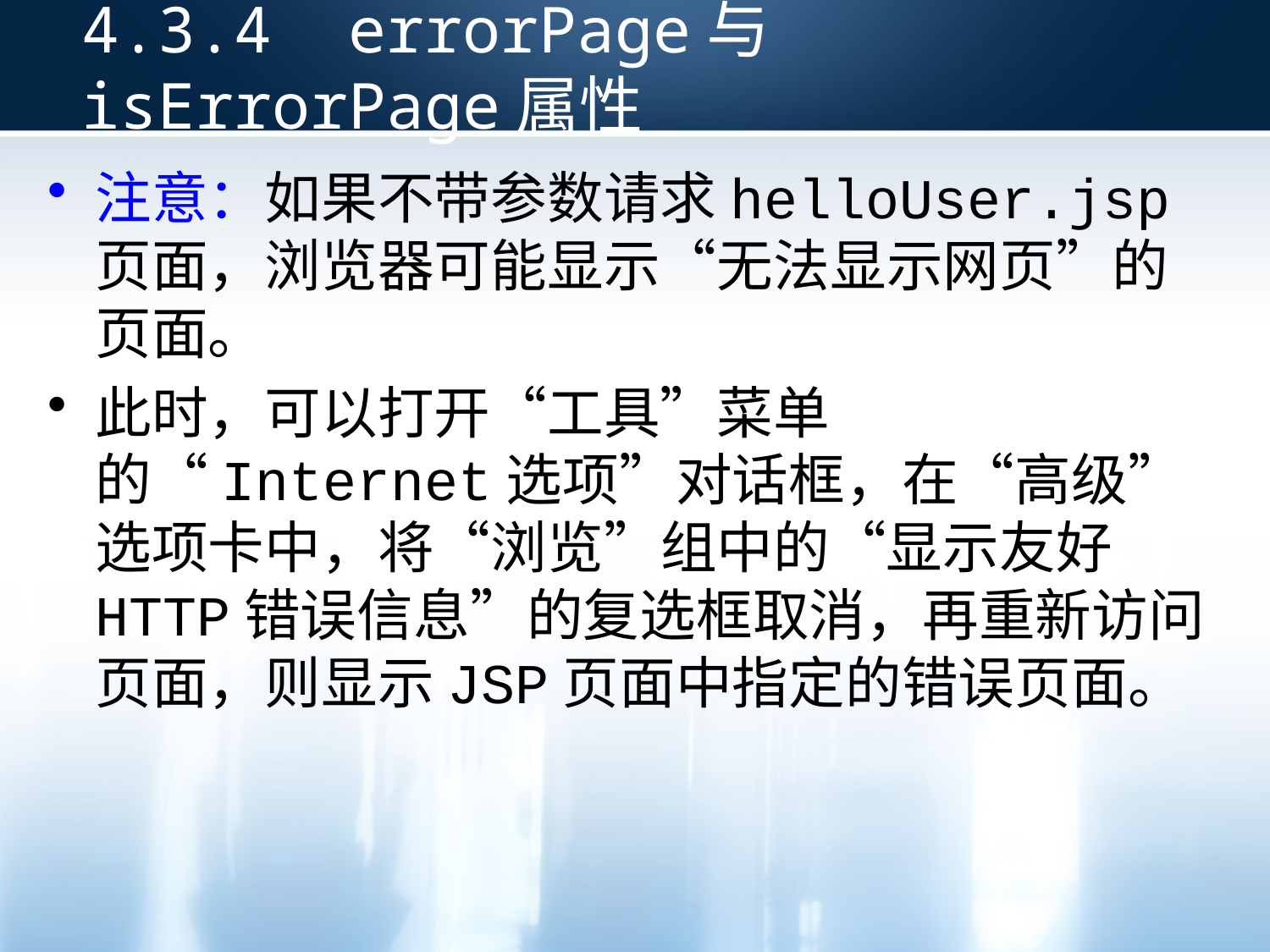

4.3.4  errorPage与isErrorPage属性
注意：如果不带参数请求helloUser.jsp页面，浏览器可能显示“无法显示网页”的页面。
此时，可以打开“工具”菜单的“Internet选项”对话框，在“高级”选项卡中，将“浏览”组中的“显示友好HTTP错误信息”的复选框取消，再重新访问页面，则显示JSP页面中指定的错误页面。